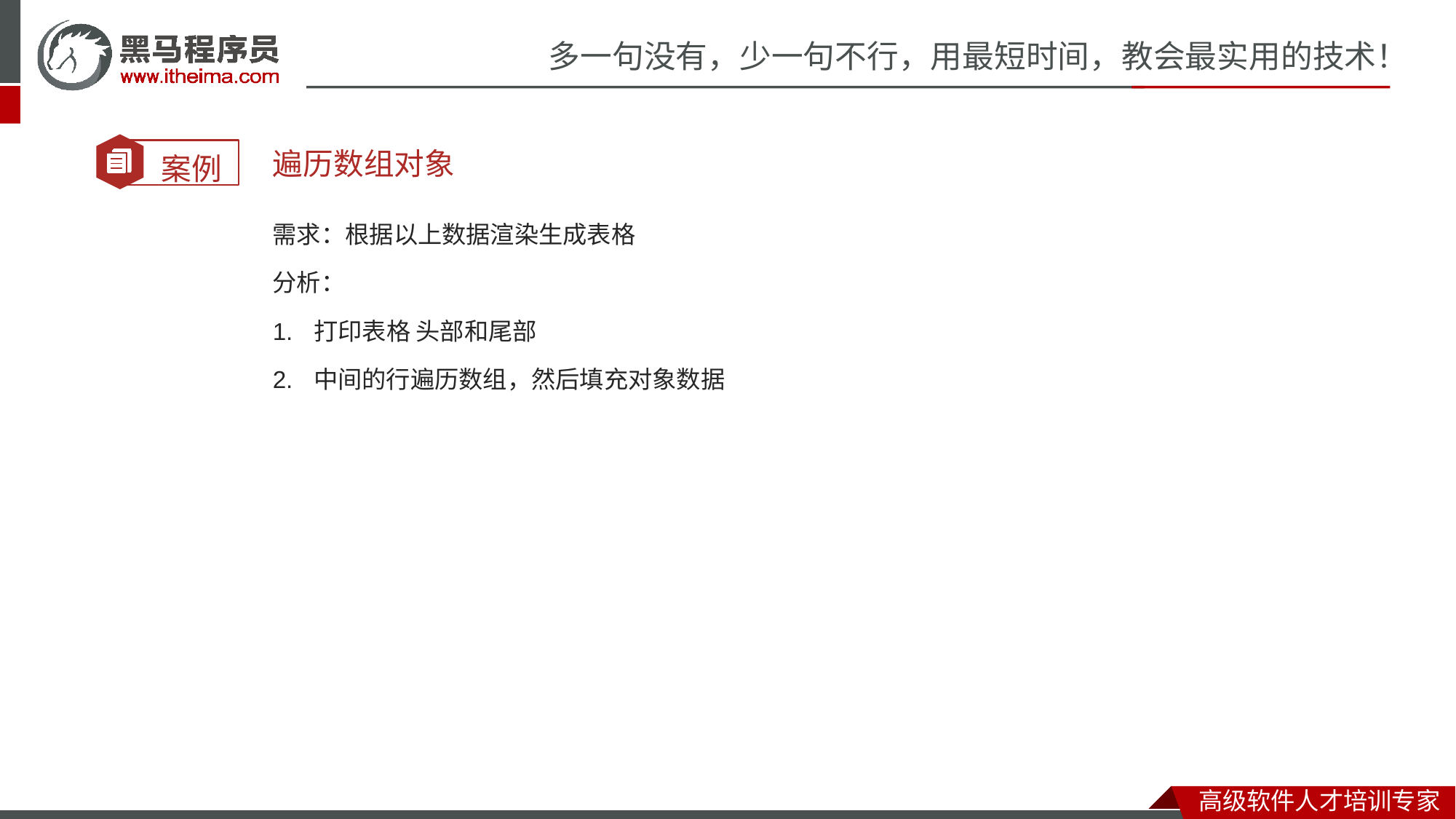

遍历数组对象
需求：根据以上数据渲染生成表格
分析：
打印表格 头部和尾部
中间的行遍历数组，然后填充对象数据